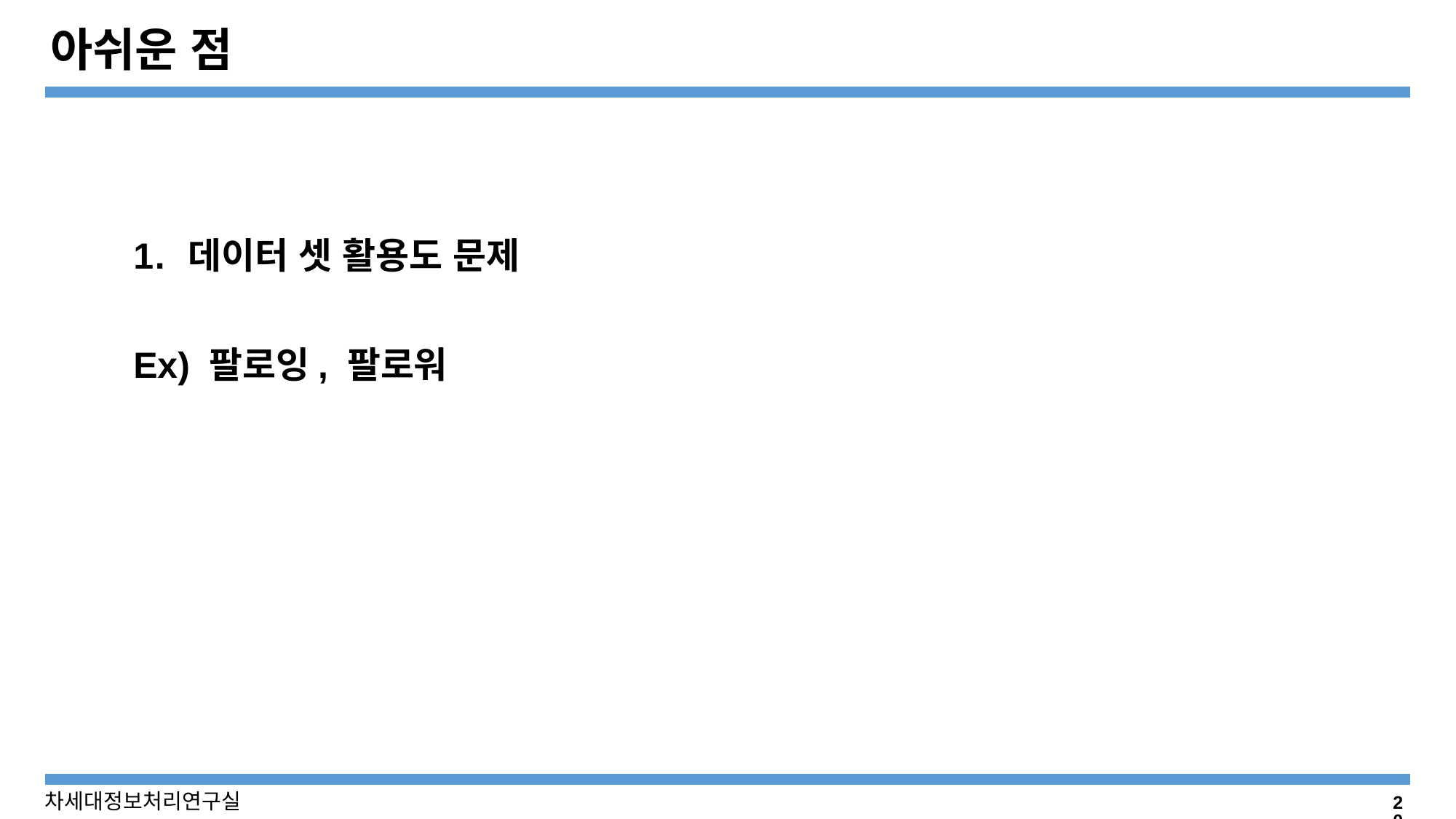

# 아쉬운 점
데이터 셋 활용도 문제
Ex) 팔로잉, 팔로워
20